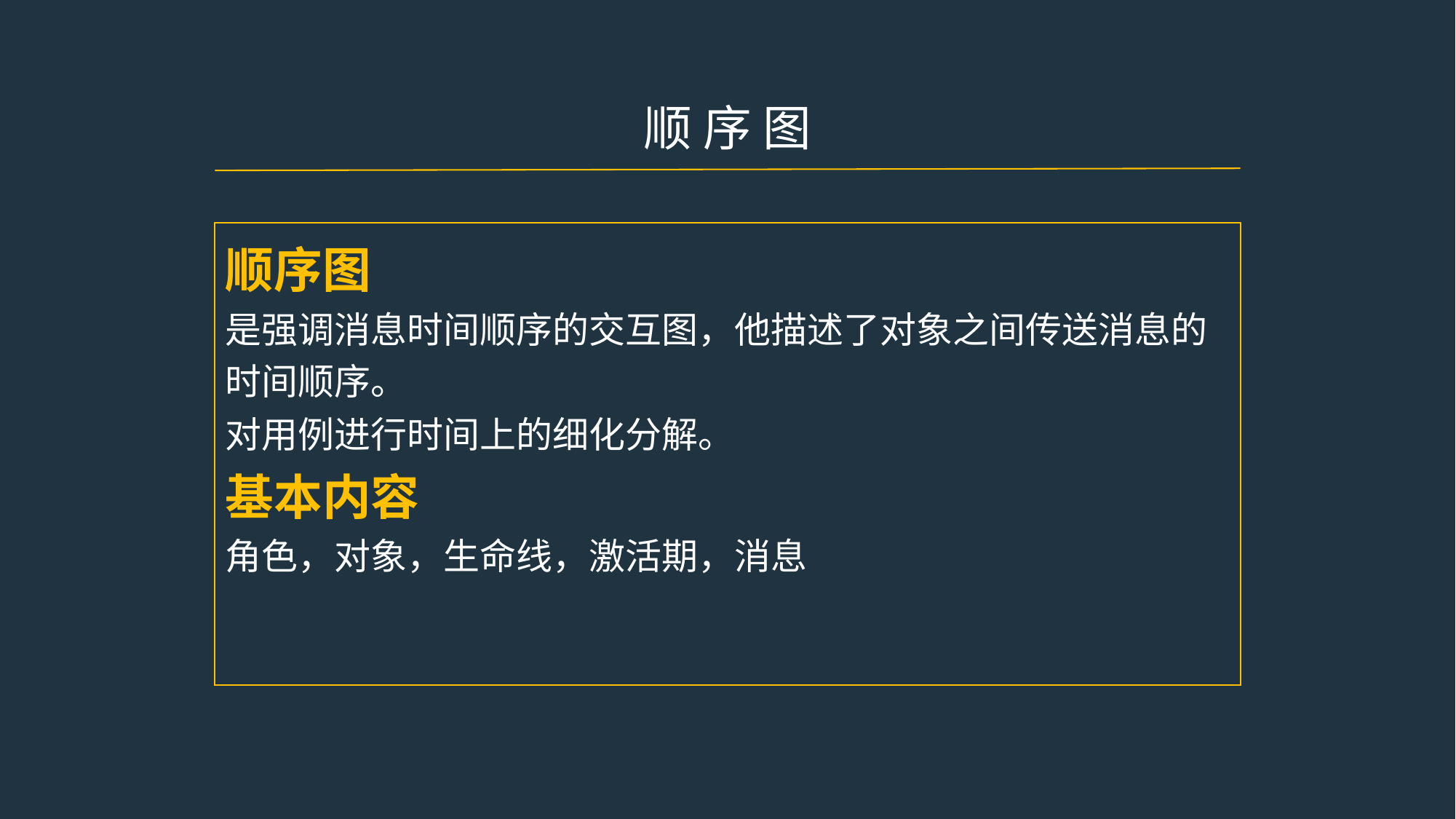

顺 序 图
顺序图
是强调消息时间顺序的交互图，他描述了对象之间传送消息的时间顺序。
对用例进行时间上的细化分解。
基本内容
角色，对象，生命线，激活期，消息